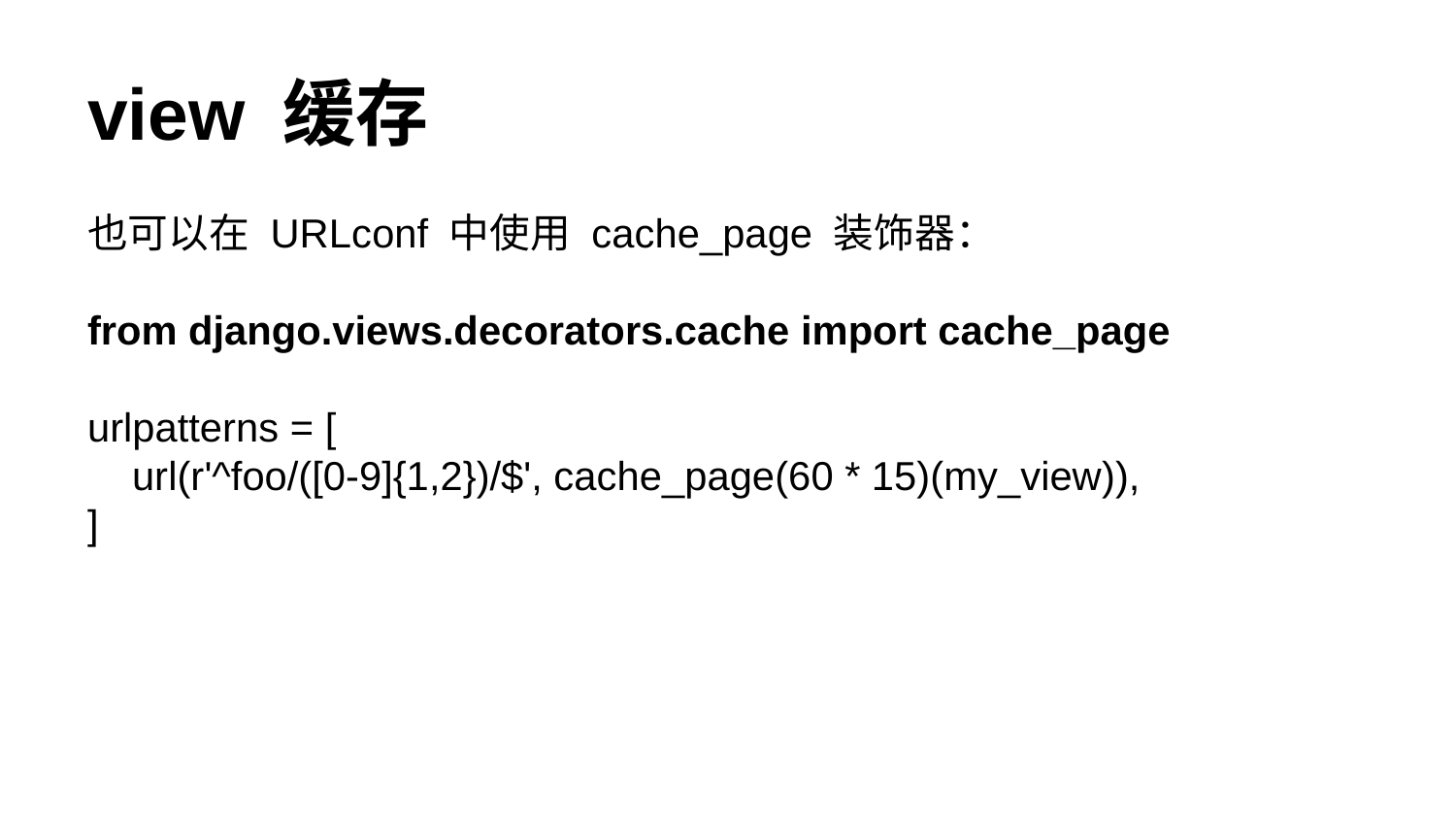

# view 缓存
也可以在 URLconf 中使用 cache_page 装饰器：

from django.views.decorators.cache import cache_page

urlpatterns = [
    url(r'^foo/([0-9]{1,2})/$', cache_page(60 * 15)(my_view)),
]